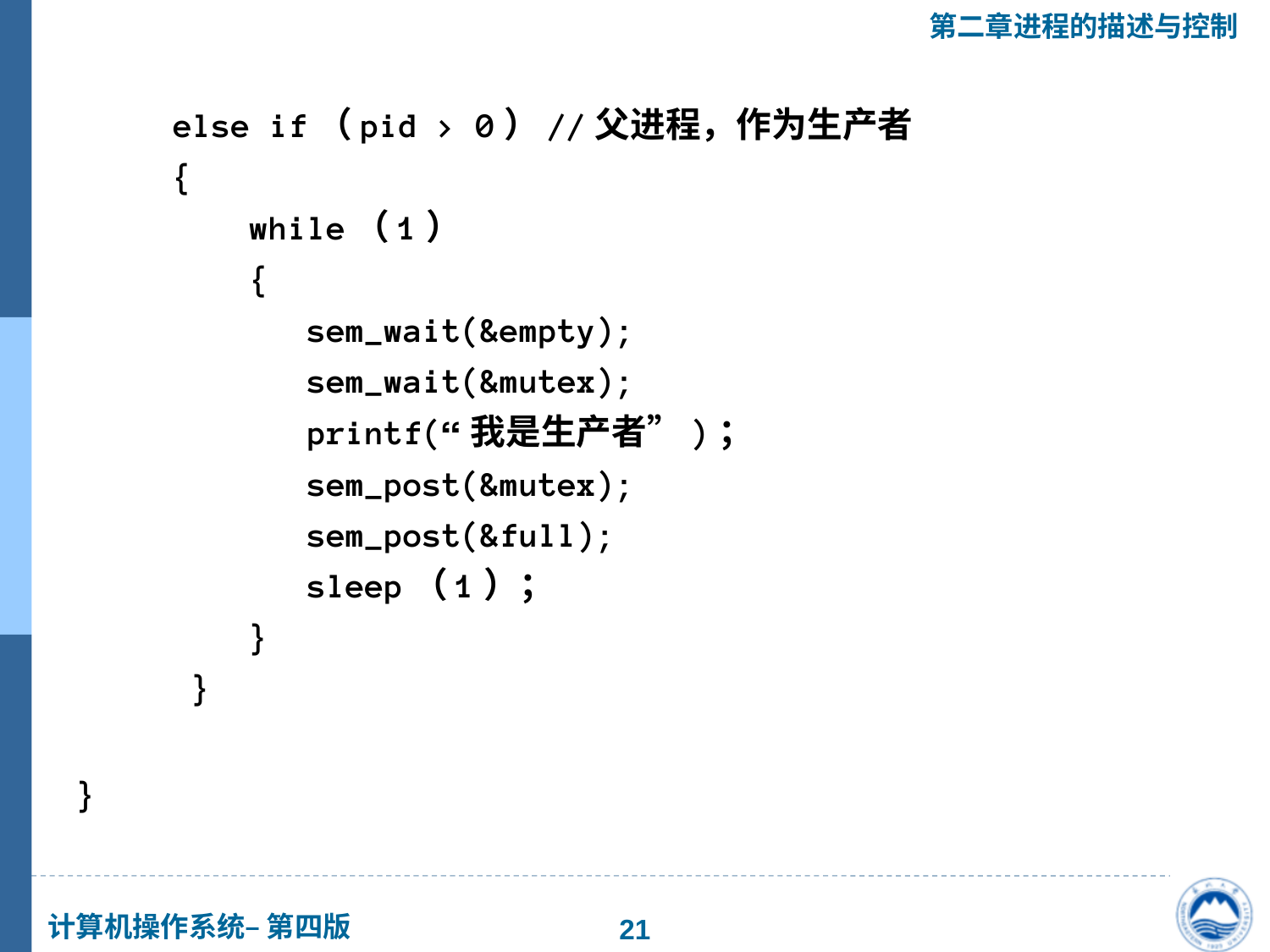

else if（pid > 0）//父进程，作为生产者
 {
     while（1）
     {
        sem_wait(&empty);
        sem_wait(&mutex);
        printf(“我是生产者”)；
        sem_post(&mutex);
        sem_post(&full);
        sleep（1）；
     }
  }

}